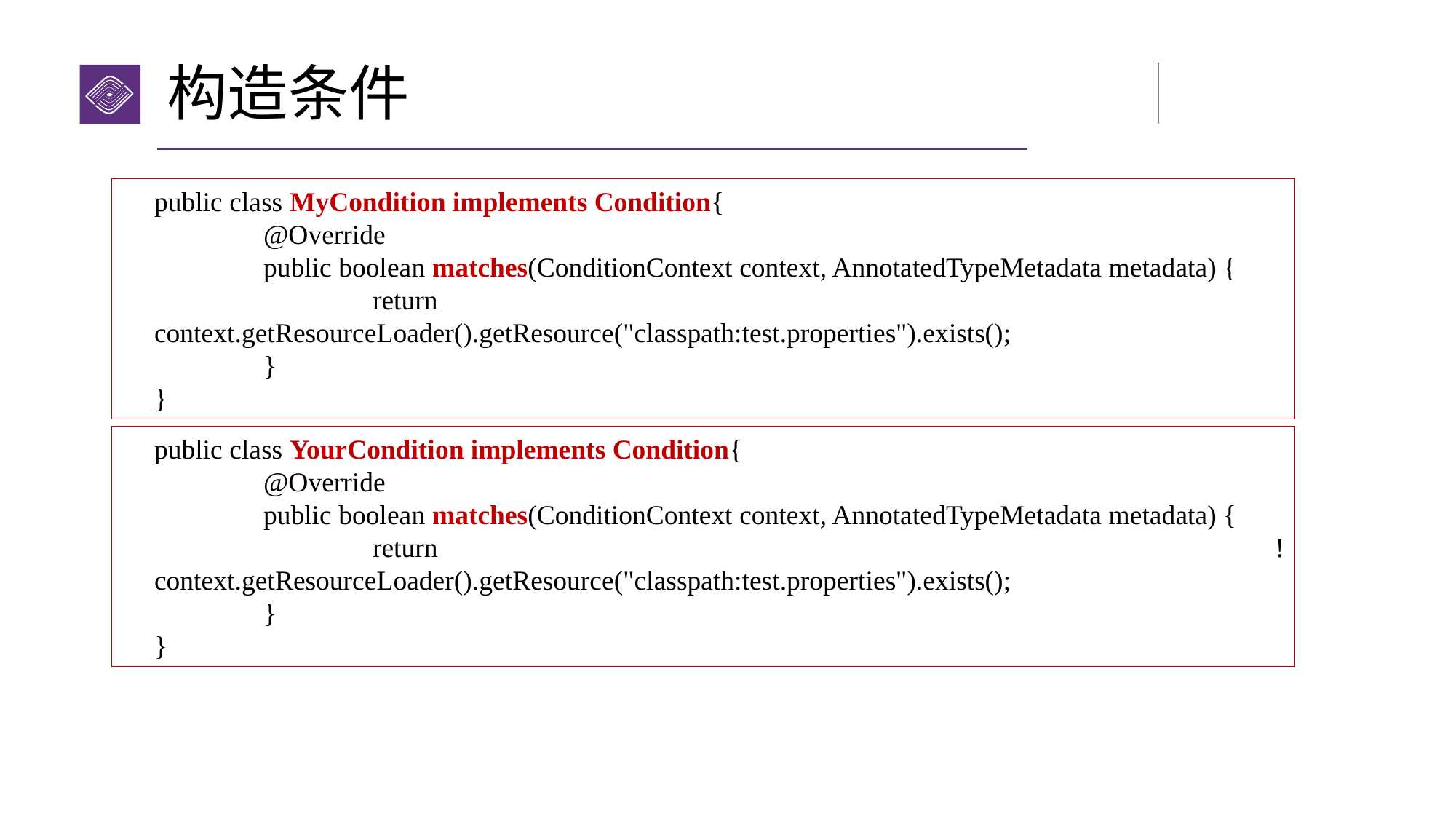

# 构造条件
public class MyCondition implements Condition{
	@Override
	public boolean matches(ConditionContext context, AnnotatedTypeMetadata metadata) {
		return context.getResourceLoader().getResource("classpath:test.properties").exists();
	}
}
public class YourCondition implements Condition{
	@Override
	public boolean matches(ConditionContext context, AnnotatedTypeMetadata metadata) {
		return !context.getResourceLoader().getResource("classpath:test.properties").exists();
	}
}
45